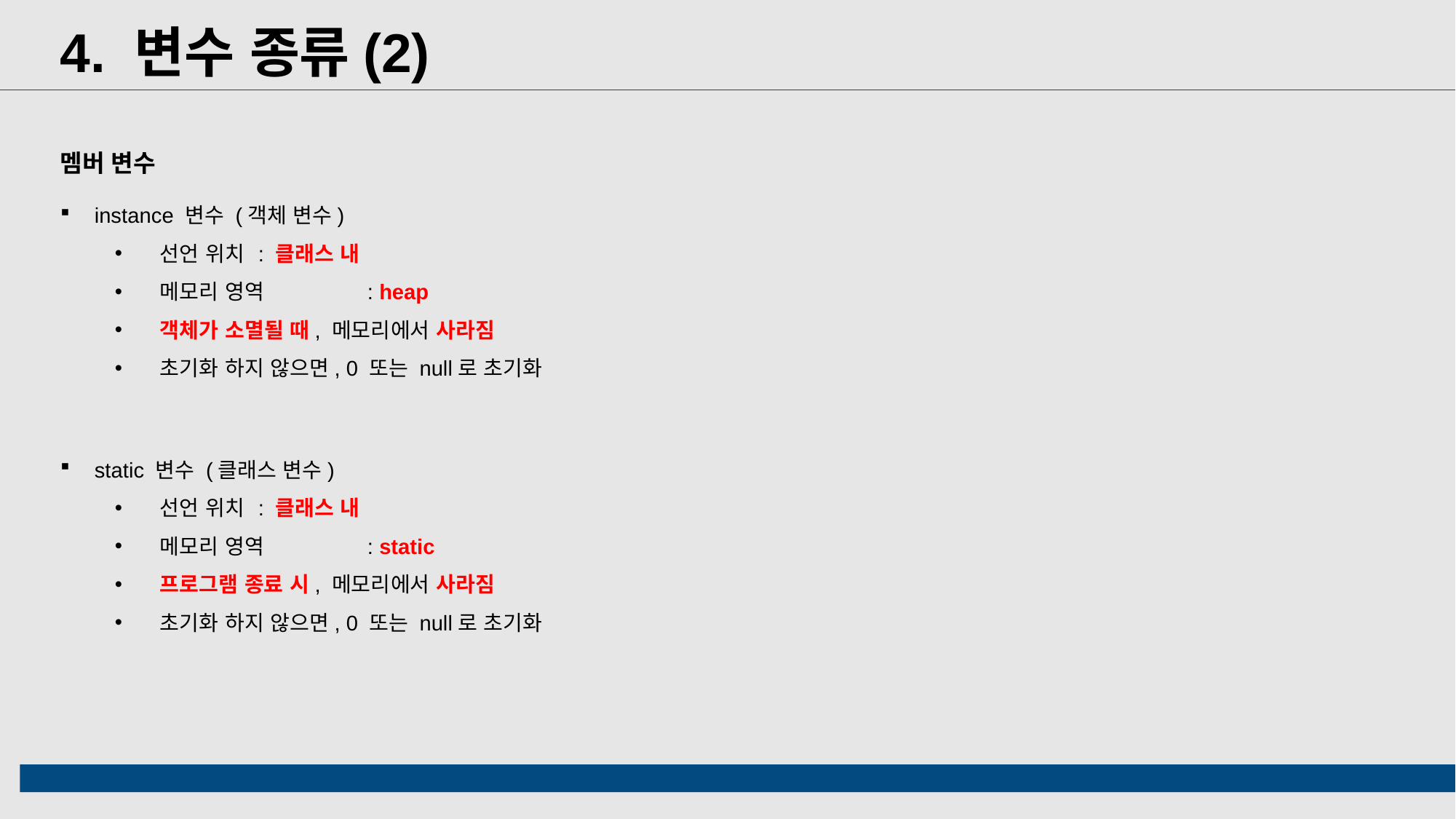

4. 변수 종류(2)
멤버 변수
instance 변수 (객체 변수)
 선언 위치 	: 클래스 내
 메모리 영역 	: heap
 객체가 소멸될 때, 메모리에서 사라짐
 초기화 하지 않으면, 0 또는 null로 초기화

static 변수 (클래스 변수)
 선언 위치	: 클래스 내
 메모리 영역	: static
 프로그램 종료 시, 메모리에서 사라짐
 초기화 하지 않으면, 0 또는 null로 초기화